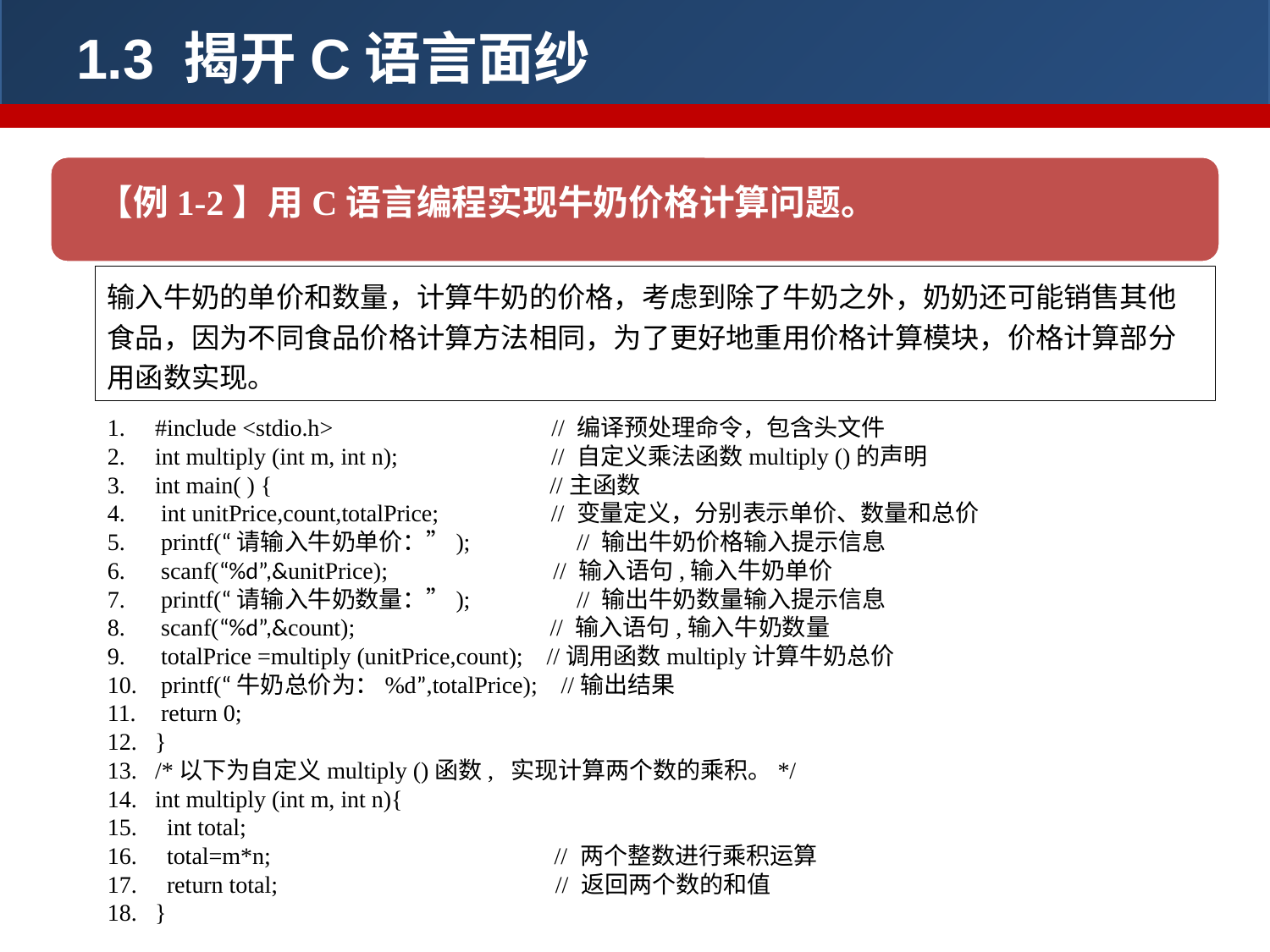

1.3 揭开C语言面纱
【例1‑2】用C语言编程实现牛奶价格计算问题。
输入牛奶的单价和数量，计算牛奶的价格，考虑到除了牛奶之外，奶奶还可能销售其他食品，因为不同食品价格计算方法相同，为了更好地重用价格计算模块，价格计算部分用函数实现。
#include <stdio.h>                                     // 编译预处理命令，包含头文件
int multiply (int m, int n);                          // 自定义乘法函数multiply ()的声明
int main( ) {                                               //主函数
 int unitPrice,count,totalPrice;                   // 变量定义，分别表示单价、数量和总价
 printf(“请输入牛奶单价：”);                  // 输出牛奶价格输入提示信息
 scanf(“%d”,&unitPrice);                            // 输入语句,输入牛奶单价
 printf(“请输入牛奶数量：”);                  // 输出牛奶数量输入提示信息
 scanf(“%d”,&count);                                 // 输入语句,输入牛奶数量
 totalPrice =multiply (unitPrice,count);    //调用函数multiply计算牛奶总价
 printf(“牛奶总价为：%d”,totalPrice);    //输出结果
 return 0;
}
/*以下为自定义multiply ()函数,  实现计算两个数的乘积。*/
int multiply (int m, int n){
  int total;
  total=m*n;                                                // 两个整数进行乘积运算
  return total;                                               // 返回两个数的和值
}